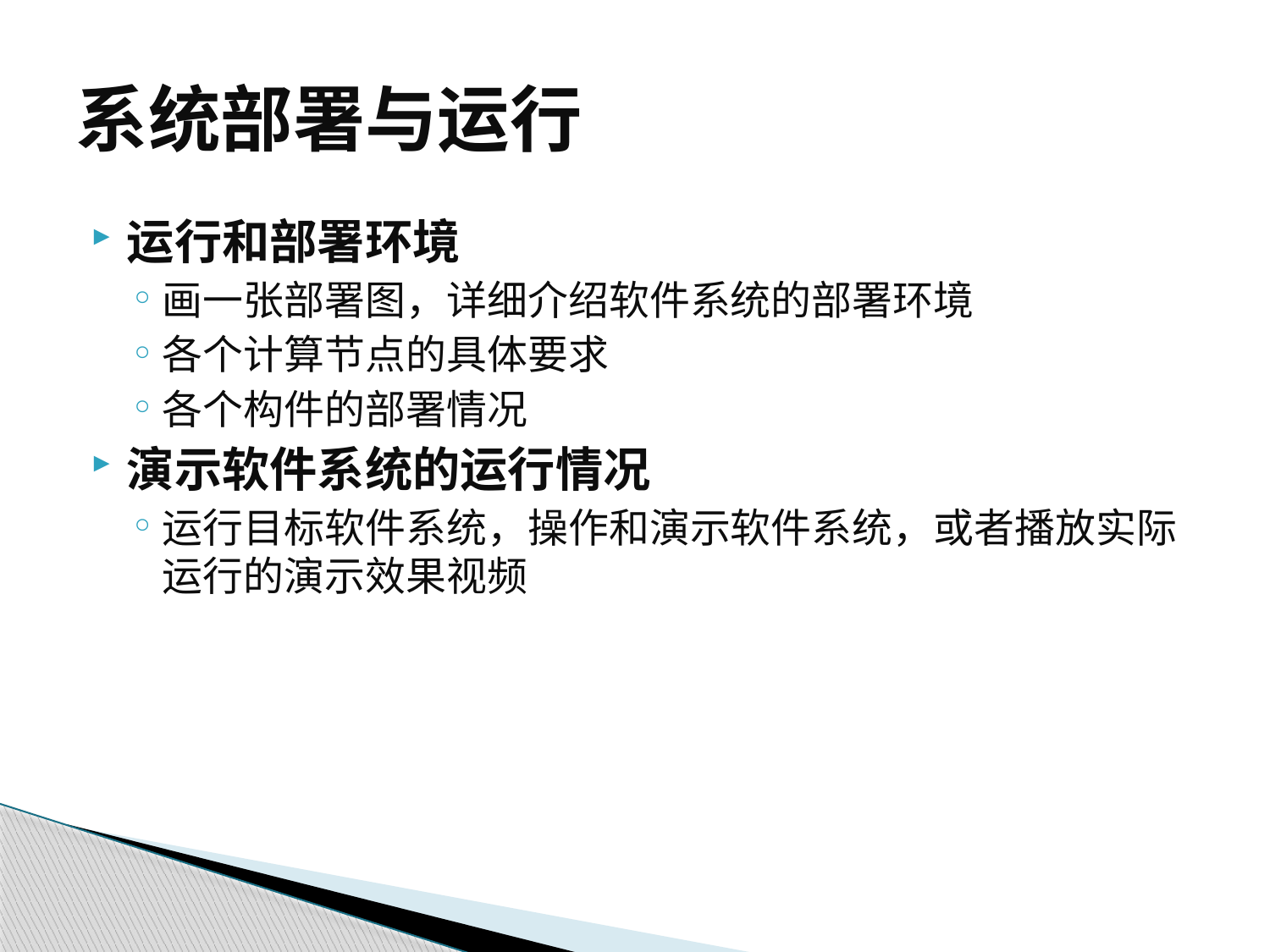

# 系统部署与运行
运行和部署环境
画一张部署图，详细介绍软件系统的部署环境
各个计算节点的具体要求
各个构件的部署情况
演示软件系统的运行情况
运行目标软件系统，操作和演示软件系统，或者播放实际运行的演示效果视频